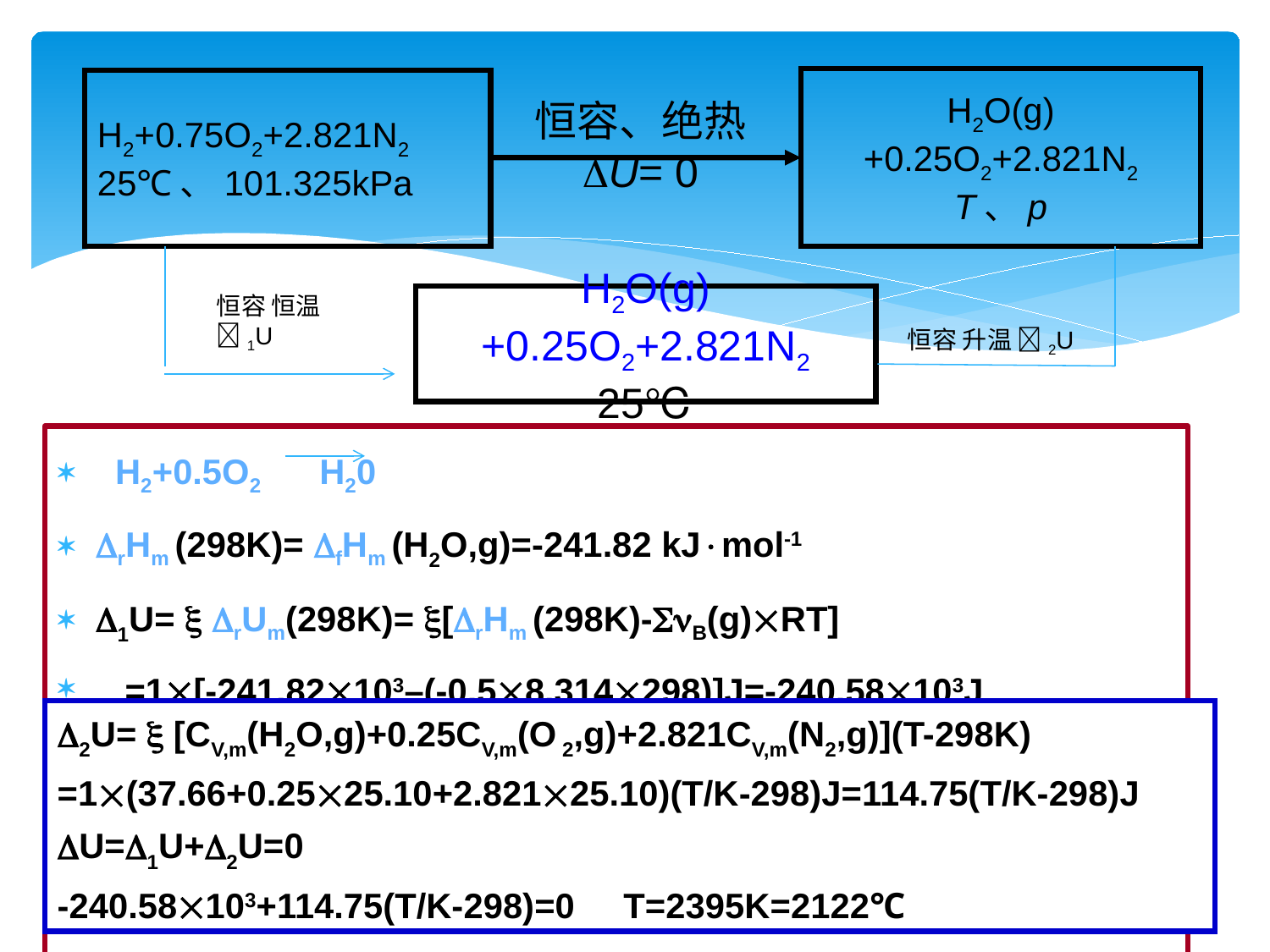

恒容、绝热
ΔU= 0
H2O(g)+0.25O2+2.821N2
T、p
H2+0.75O2+2.821N2
25℃、101.325kPa

恒容 恒温 Δ1U
恒容 升温 Δ2U
H2O(g)+0.25O2+2.821N2
25℃
  H2+0.5O2      H20
ΔrHm (298K)= ΔfHm (H2O,g)=-241.82 kJ⋅mol-1
Δ1U= ξ ΔrUm(298K)= ξ[ΔrHm (298K)-ΣνB(g)×RT]
   =1×[-241.82×103–(-0.5×8.314×298)]J=-240.58×103J
Δ2U= ξ [CV,m(H2O,g)+0.25CV,m(O 2,g)+2.821CV,m(N2,g)](T-298K)
=1×(37.66+0.25×25.10+2.821×25.10)(T/K-298)J=114.75(T/K-298)J
ΔU=Δ1U+Δ2U=0
-240.58×103+114.75(T/K-298)=0     T=2395K=2122℃